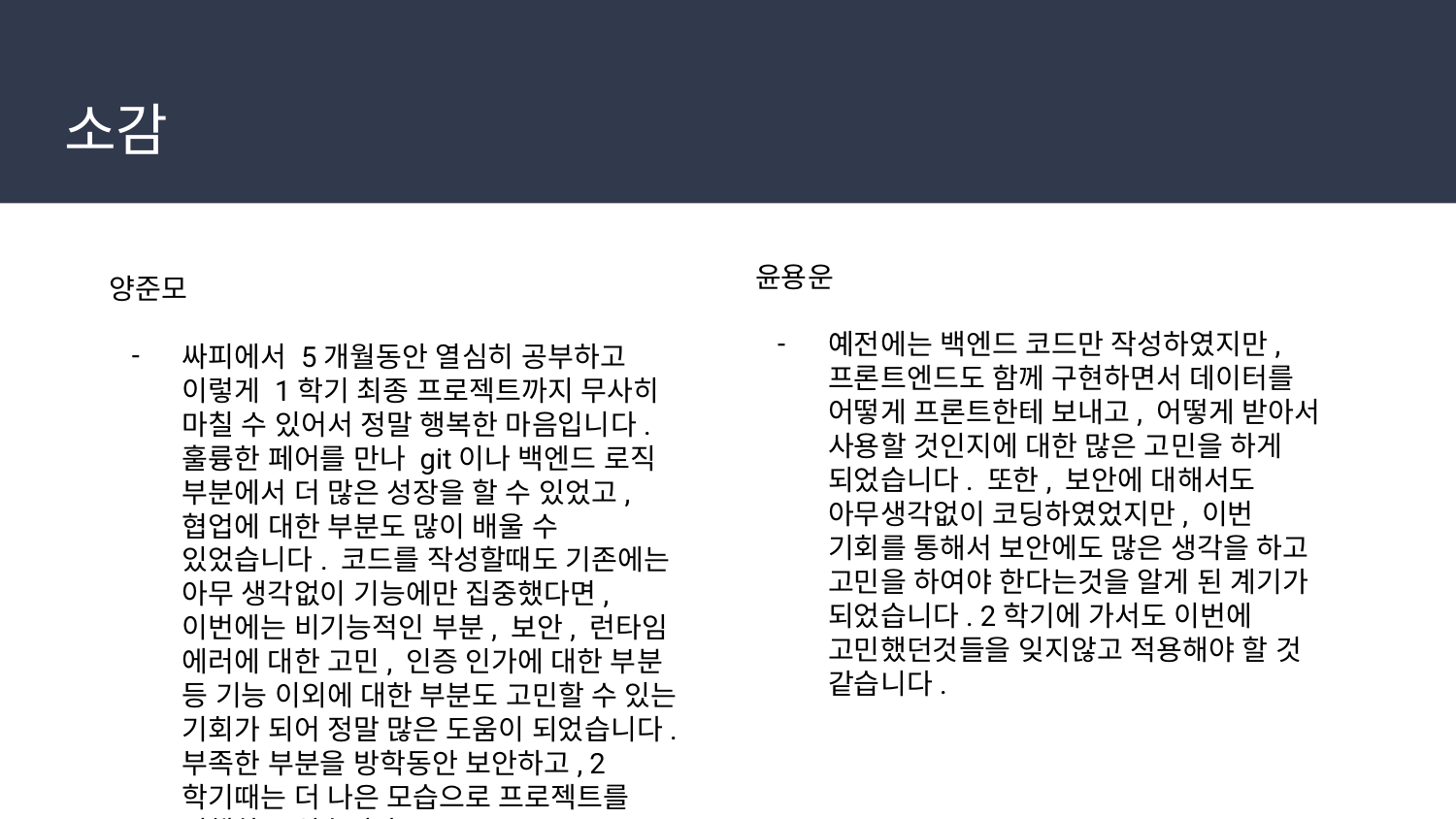

# 소감
윤용운

예전에는 백엔드 코드만 작성하였지만, 프론트엔드도 함께 구현하면서 데이터를 어떻게 프론트한테 보내고, 어떻게 받아서 사용할 것인지에 대한 많은 고민을 하게 되었습니다. 또한, 보안에 대해서도 아무생각없이 코딩하였었지만, 이번 기회를 통해서 보안에도 많은 생각을 하고 고민을 하여야 한다는것을 알게 된 계기가 되었습니다. 2학기에 가서도 이번에 고민했던것들을 잊지않고 적용해야 할 것 같습니다.
양준모

싸피에서 5개월동안 열심히 공부하고 이렇게 1학기 최종 프로젝트까지 무사히 마칠 수 있어서 정말 행복한 마음입니다. 훌륭한 페어를 만나 git이나 백엔드 로직 부분에서 더 많은 성장을 할 수 있었고, 협업에 대한 부분도 많이 배울 수 있었습니다. 코드를 작성할때도 기존에는 아무 생각없이 기능에만 집중했다면, 이번에는 비기능적인 부분, 보안, 런타임 에러에 대한 고민, 인증 인가에 대한 부분 등 기능 이외에 대한 부분도 고민할 수 있는 기회가 되어 정말 많은 도움이 되었습니다. 부족한 부분을 방학동안 보안하고, 2학기때는 더 나은 모습으로 프로젝트를 진행하고 싶습니다.